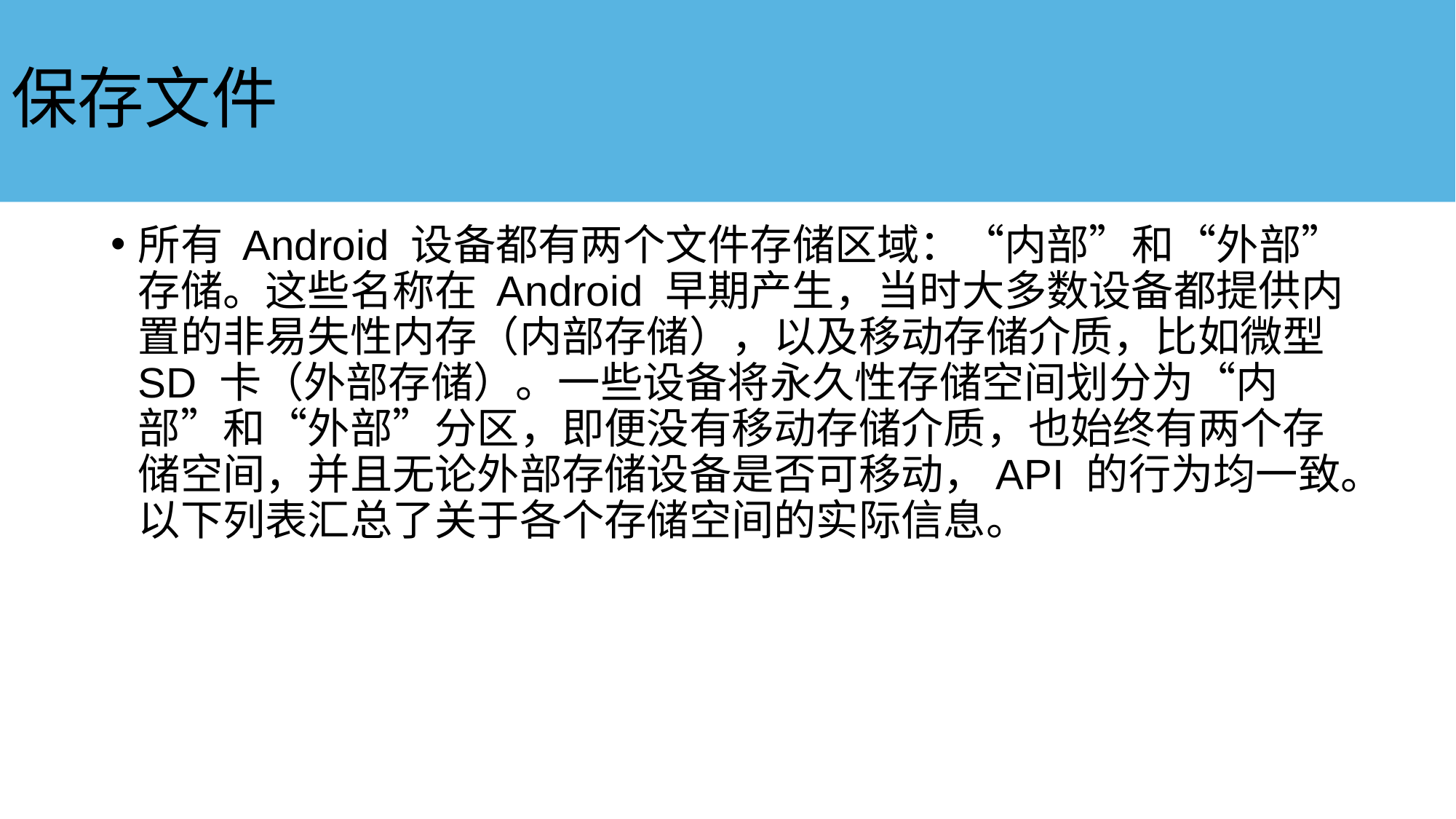

# 保存文件
所有 Android 设备都有两个文件存储区域：“内部”和“外部”存储。这些名称在 Android 早期产生，当时大多数设备都提供内置的非易失性内存（内部存储），以及移动存储介质，比如微型 SD 卡（外部存储）。一些设备将永久性存储空间划分为“内部”和“外部”分区，即便没有移动存储介质，也始终有两个存储空间，并且无论外部存储设备是否可移动，API 的行为均一致。以下列表汇总了关于各个存储空间的实际信息。